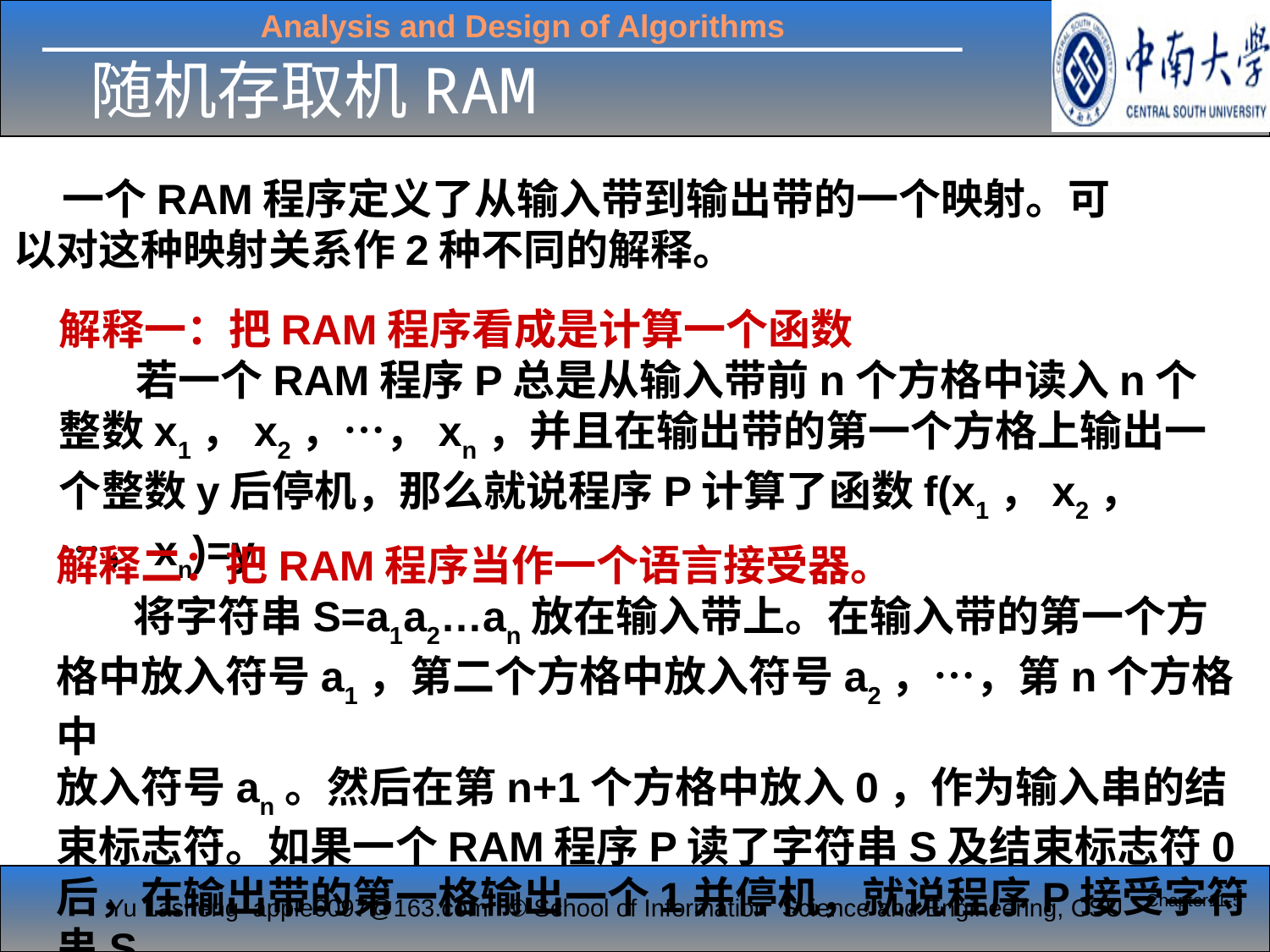

# 随机存取机RAM
     一个RAM程序定义了从输入带到输出带的一个映射。可以对这种映射关系作2种不同的解释。
解释一：把RAM程序看成是计算一个函数
       若一个RAM程序P总是从输入带前n个方格中读入n个整数x1，x2，…，xn，并且在输出带的第一个方格上输出一个整数y后停机，那么就说程序P计算了函数f(x1，x2，…，xn)=y
解释二：把RAM程序当作一个语言接受器。
       将字符串S=a1a2…an放在输入带上。在输入带的第一个方
格中放入符号a1，第二个方格中放入符号a2，…，第n个方格中
放入符号an。然后在第n+1个方格中放入0，作为输入串的结束标志符。如果一个RAM程序P读了字符串S及结束标志符0后，在输出带的第一格输出一个1并停机，就说程序P接受字符串S。
Chapter11-5